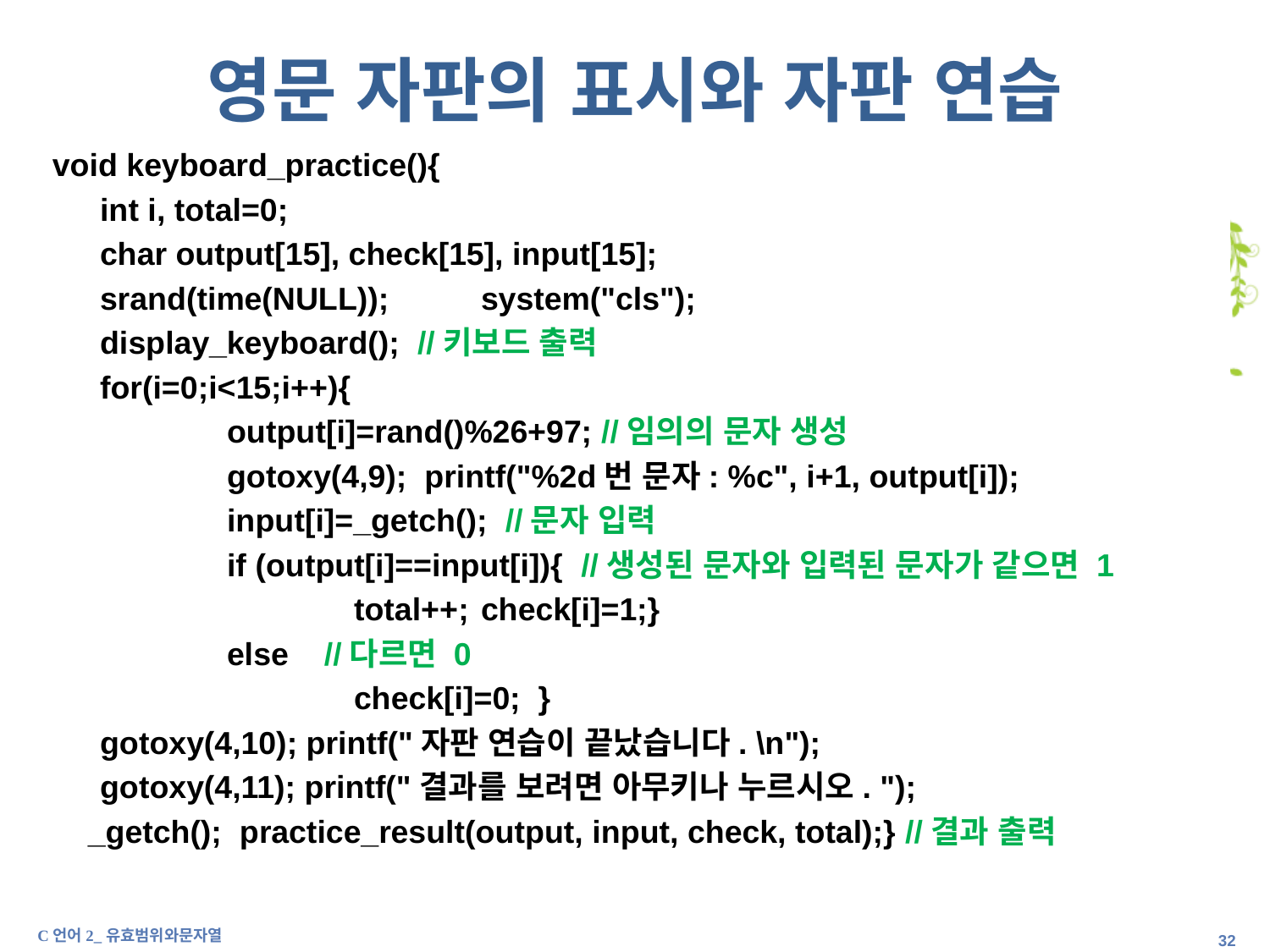

# 영문 자판의 표시와 자판 연습
void keyboard_practice(){
	int i, total=0;
	char output[15], check[15], input[15];
	srand(time(NULL)); 	system("cls");
	display_keyboard();  //키보드 출력
	for(i=0;i<15;i++){
		output[i]=rand()%26+97; //임의의 문자 생성
		gotoxy(4,9);  printf("%2d번 문자: %c", i+1, output[i]);
		input[i]=_getch();  //문자 입력
		if (output[i]==input[i]){  //생성된 문자와 입력된 문자가 같으면 1
			total++;	check[i]=1;}
		else    //다르면 0
			check[i]=0;  }
	gotoxy(4,10); printf("자판 연습이 끝났습니다. \n");
	gotoxy(4,11); printf("결과를 보려면 아무키나 누르시오. ");
    _getch();  practice_result(output, input, check, total);} //결과 출력

C언어2_유효범위와문자열
32